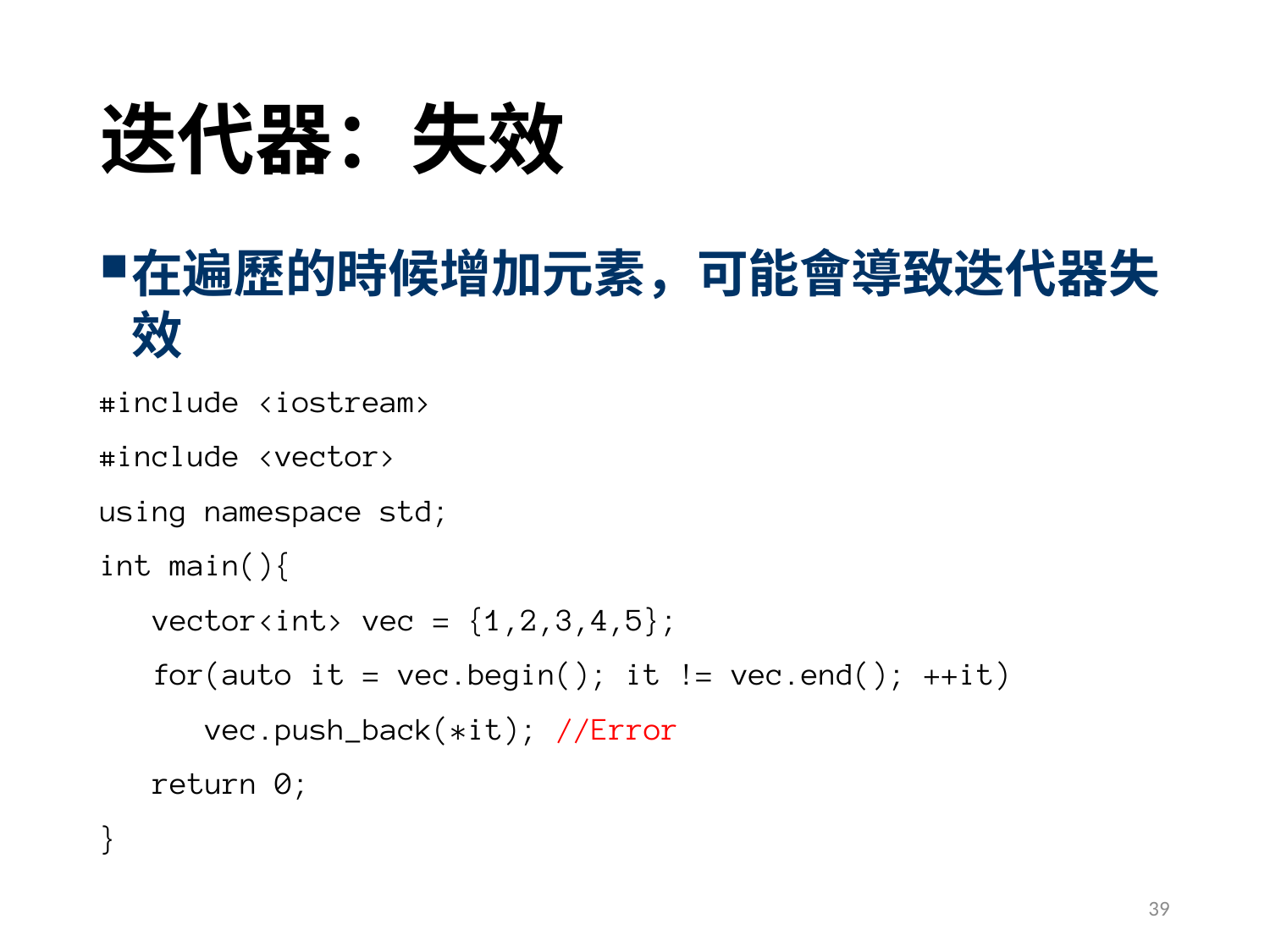

# 迭代器：失效
在遍歷的時候增加元素，可能會導致迭代器失效
#include <iostream>
#include <vector>
using namespace std;
int main(){
   vector<int> vec = {1,2,3,4,5};
   for(auto it = vec.begin(); it != vec.end(); ++it)
      vec.push_back(*it); //Error
   return 0;
}
39